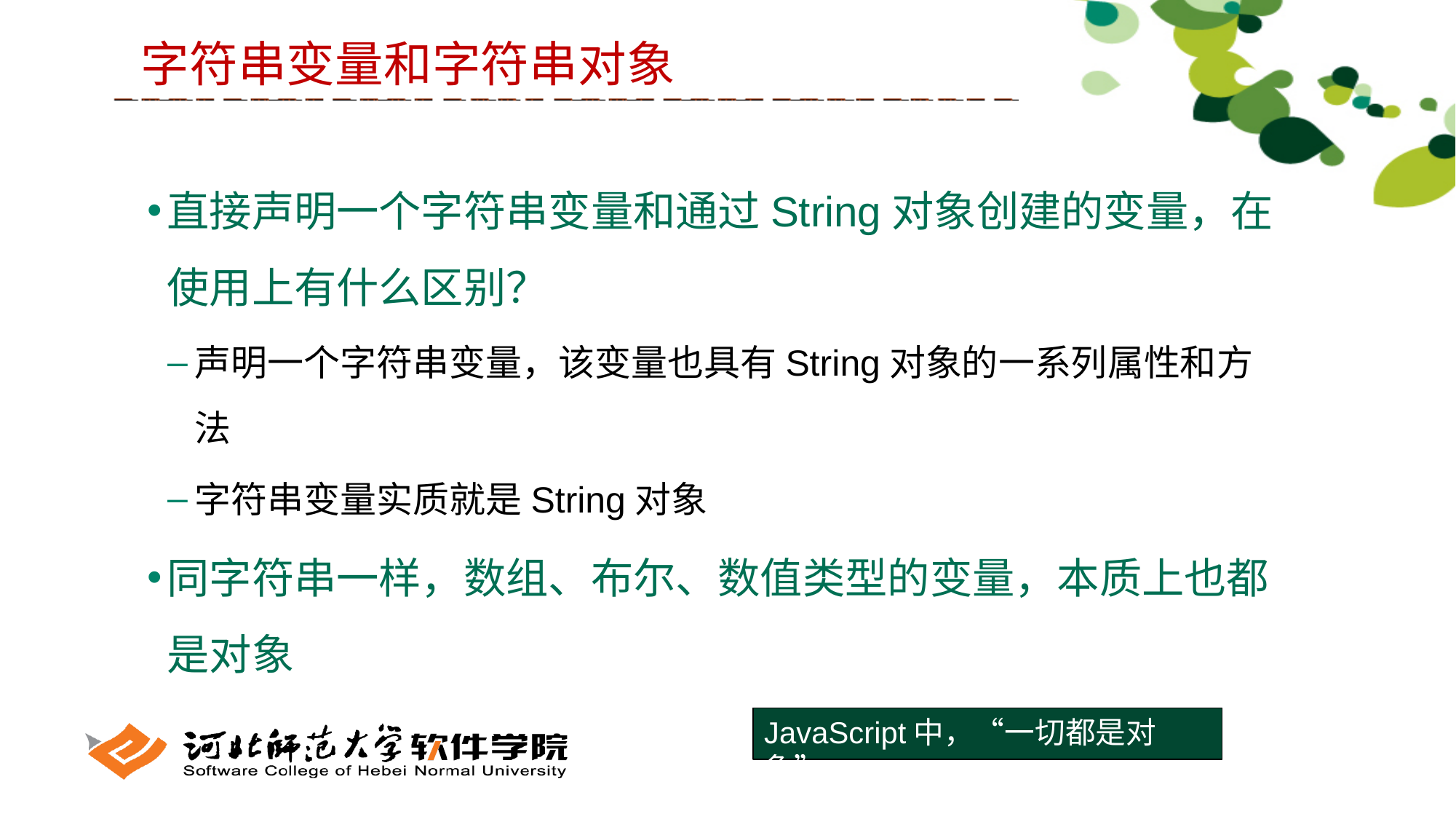

字符串变量和字符串对象
直接声明一个字符串变量和通过String对象创建的变量，在使用上有什么区别？
声明一个字符串变量，该变量也具有String对象的一系列属性和方法
字符串变量实质就是String对象
同字符串一样，数组、布尔、数值类型的变量，本质上也都是对象
JavaScript中，“一切都是对象”